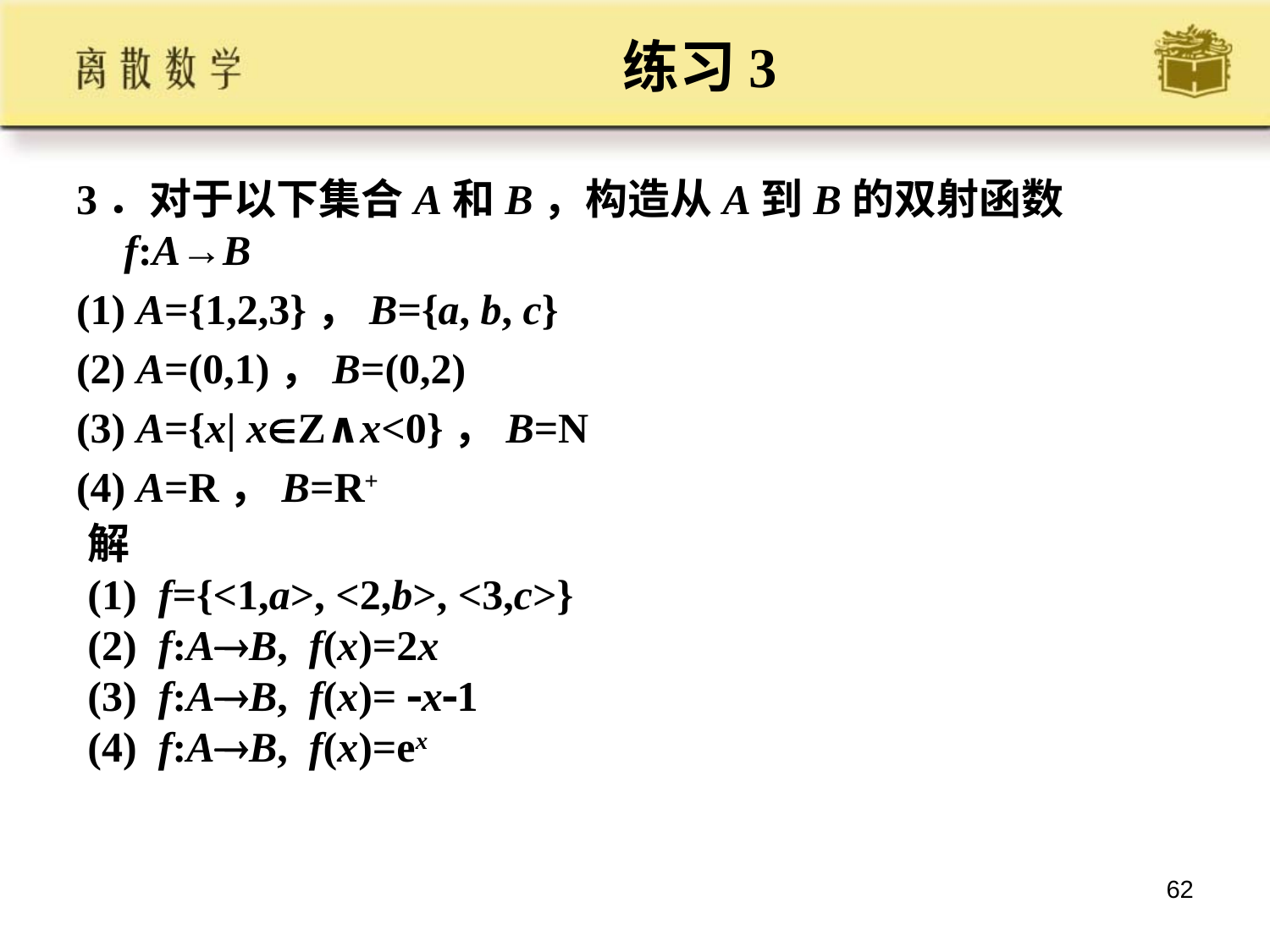

# 练习3
3．对于以下集合A和B，构造从A到B的双射函数 f:A→B
(1) A={1,2,3}，B={a, b, c}
(2) A=(0,1)，B=(0,2)
(3) A={x| x∈Z∧x<0}，B=N
(4) A=R，B=R+
解
(1)  f={<1,a>, <2,b>, <3,c>}
(2)  f:A→B,  f(x)=2x
(3)  f:A→B,  f(x)= −x−1
(4)  f:A→B,  f(x)=ex
62